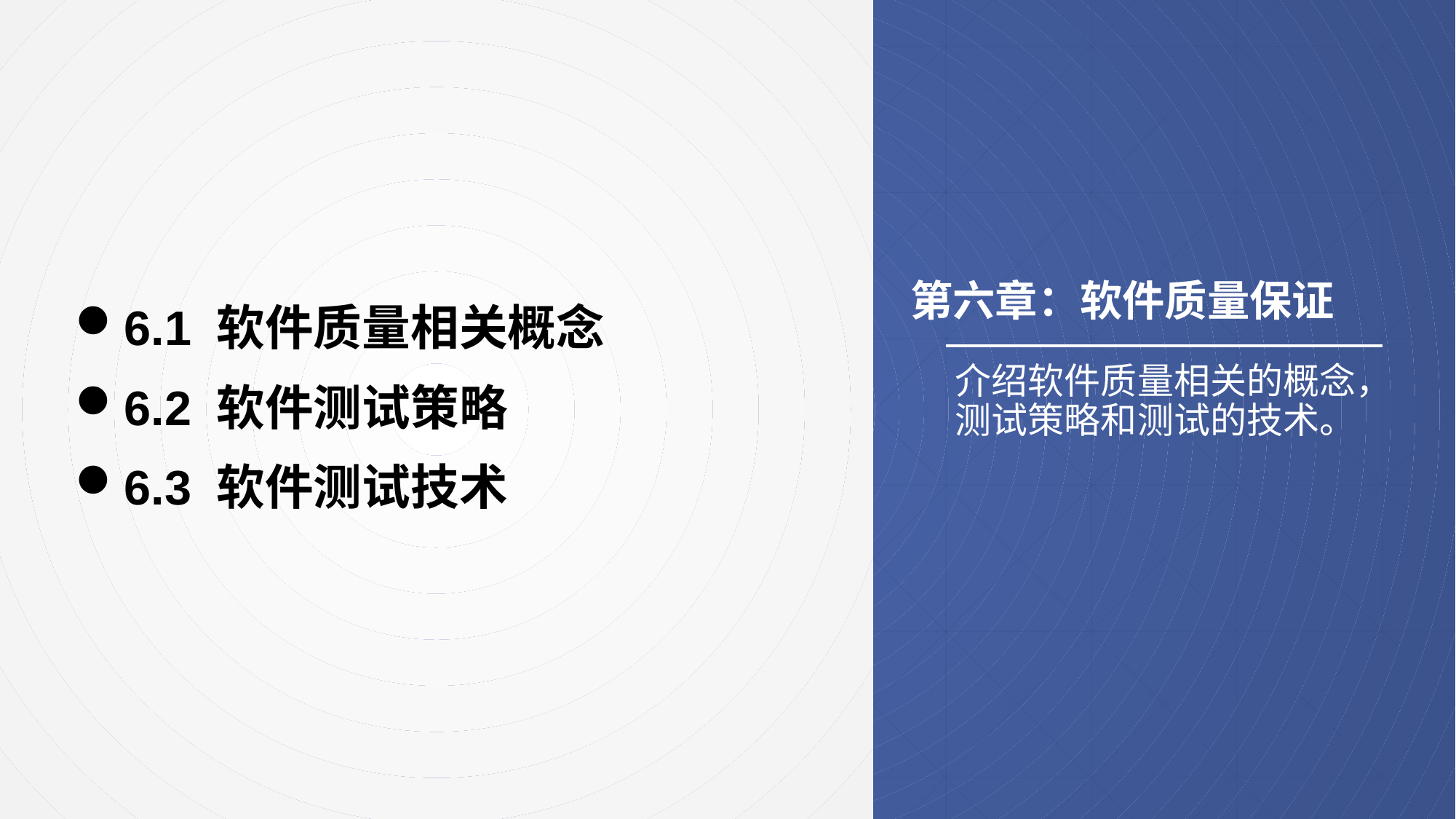

6.1 软件质量相关概念
6.2 软件测试策略
6.3 软件测试技术
# 第六章：软件质量保证
介绍软件质量相关的概念，测试策略和测试的技术。